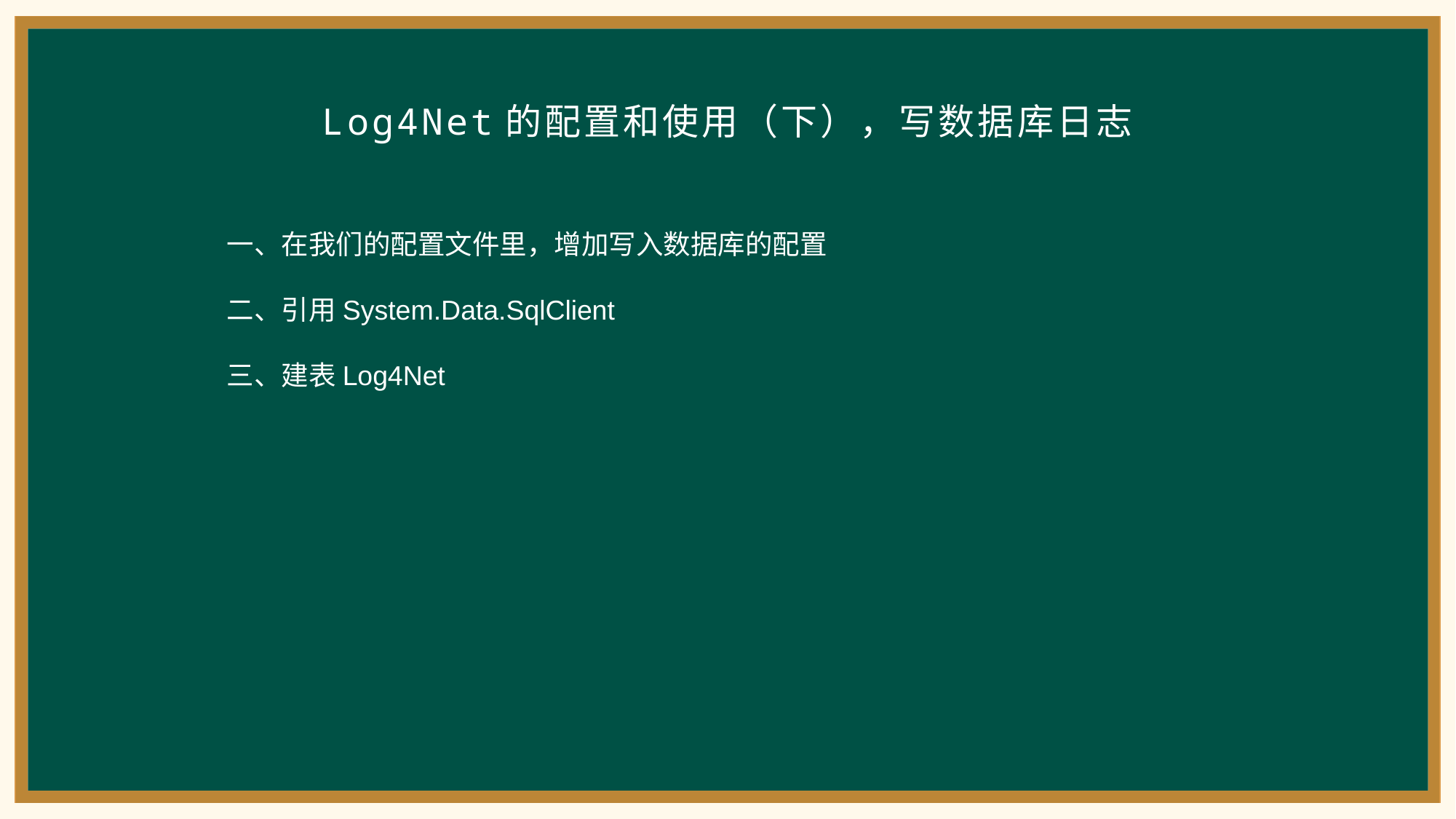

Log4Net的配置和使用（下），写数据库日志
一、在我们的配置文件里，增加写入数据库的配置

二、引用System.Data.SqlClient

三、建表Log4Net